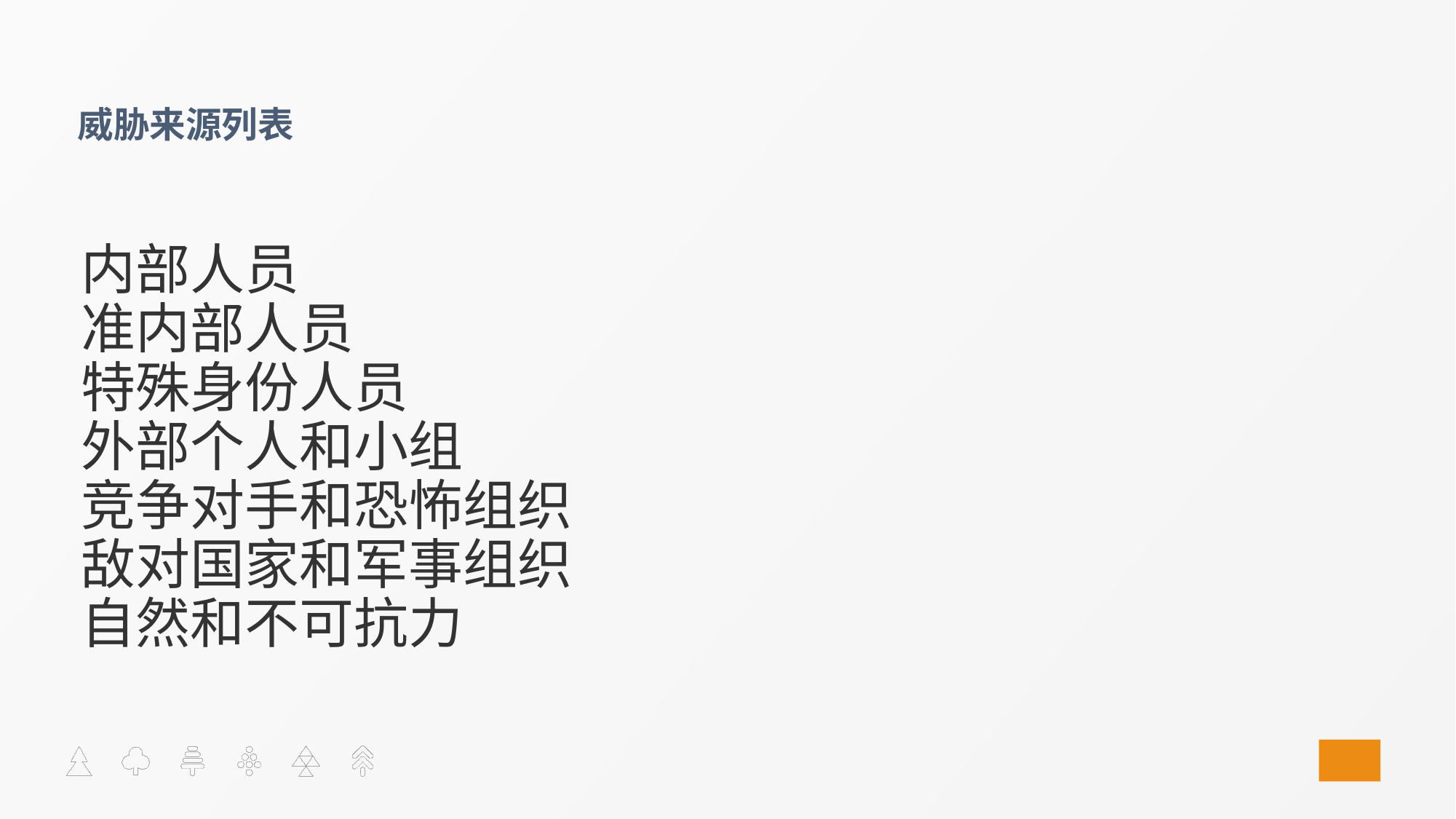

# 威胁来源列表

内部人员
准内部人员
特殊身份人员
外部个人和小组
竞争对手和恐怖组织
敌对国家和军事组织
自然和不可抗力
13